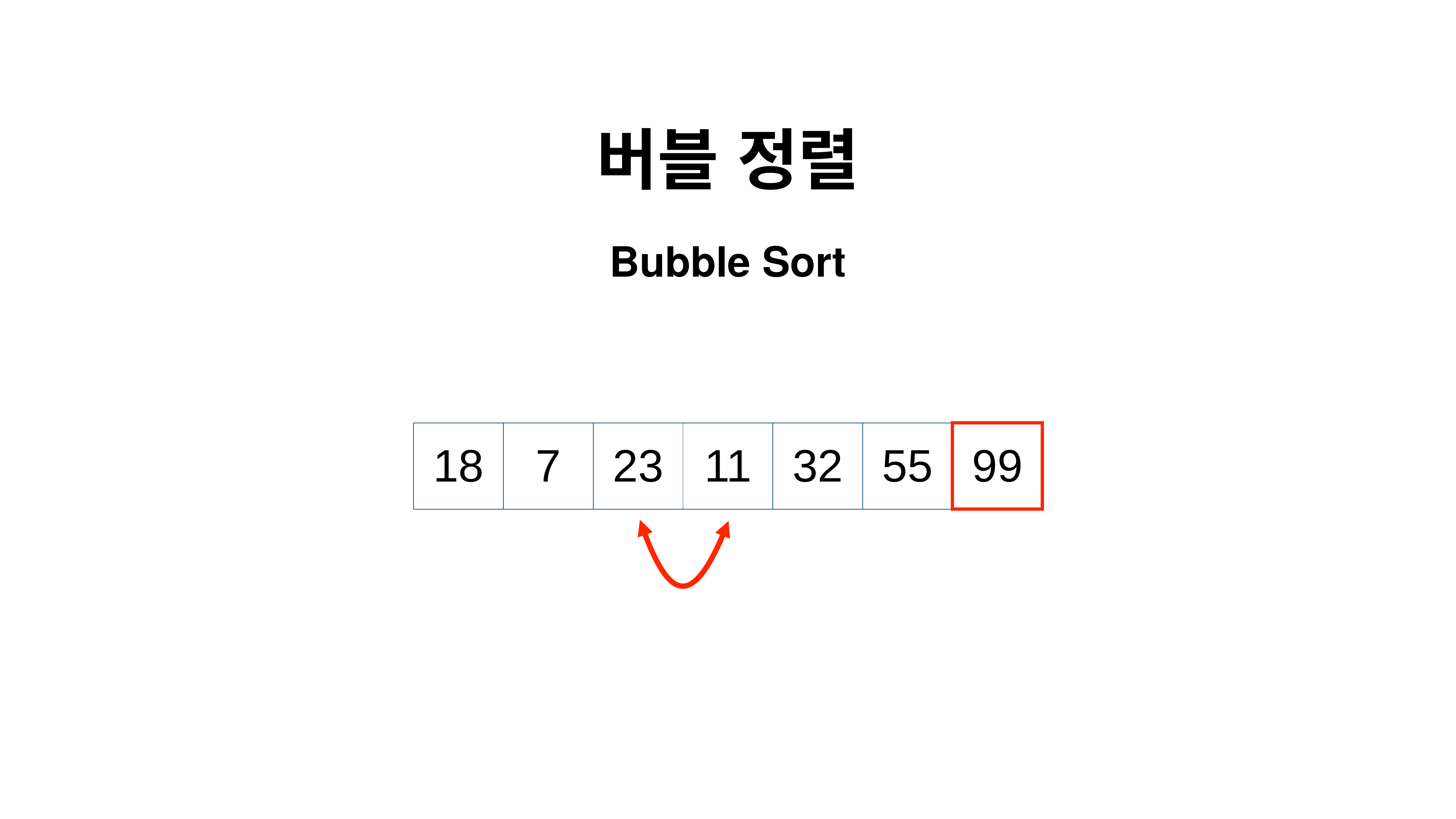

버블 정렬
Bubble Sort
| 18 | 7 | 23 | 11 | 32 | 55 | 99 |
| --- | --- | --- | --- | --- | --- | --- |